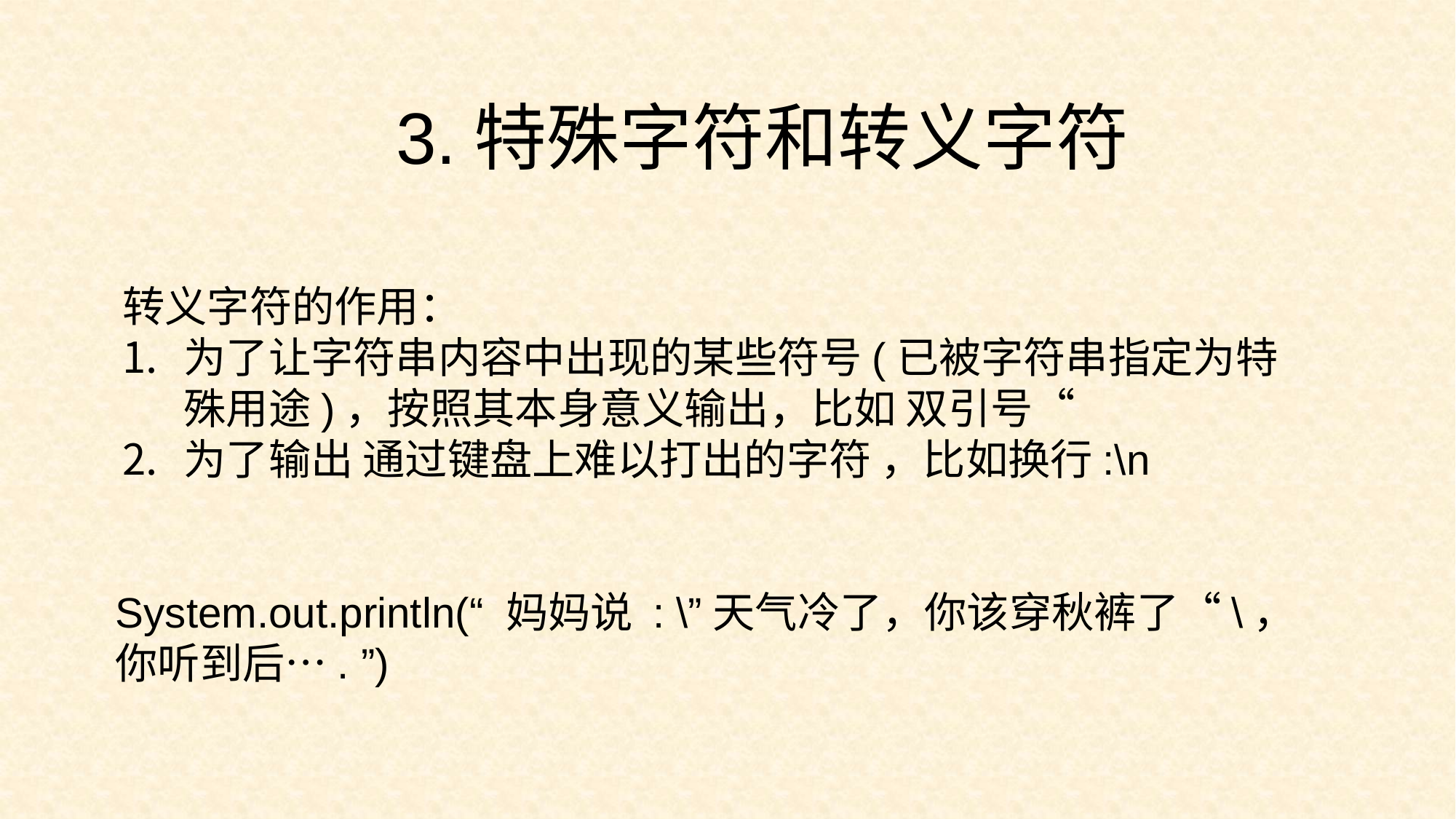

3.特殊字符和转义字符
转义字符的作用：
为了让字符串内容中出现的某些符号(已被字符串指定为特殊用途)，按照其本身意义输出，比如 双引号“
为了输出 通过键盘上难以打出的字符 ，比如换行:\n
System.out.println(“ 妈妈说 : \”天气冷了，你该穿秋裤了“\，你听到后…. ”)